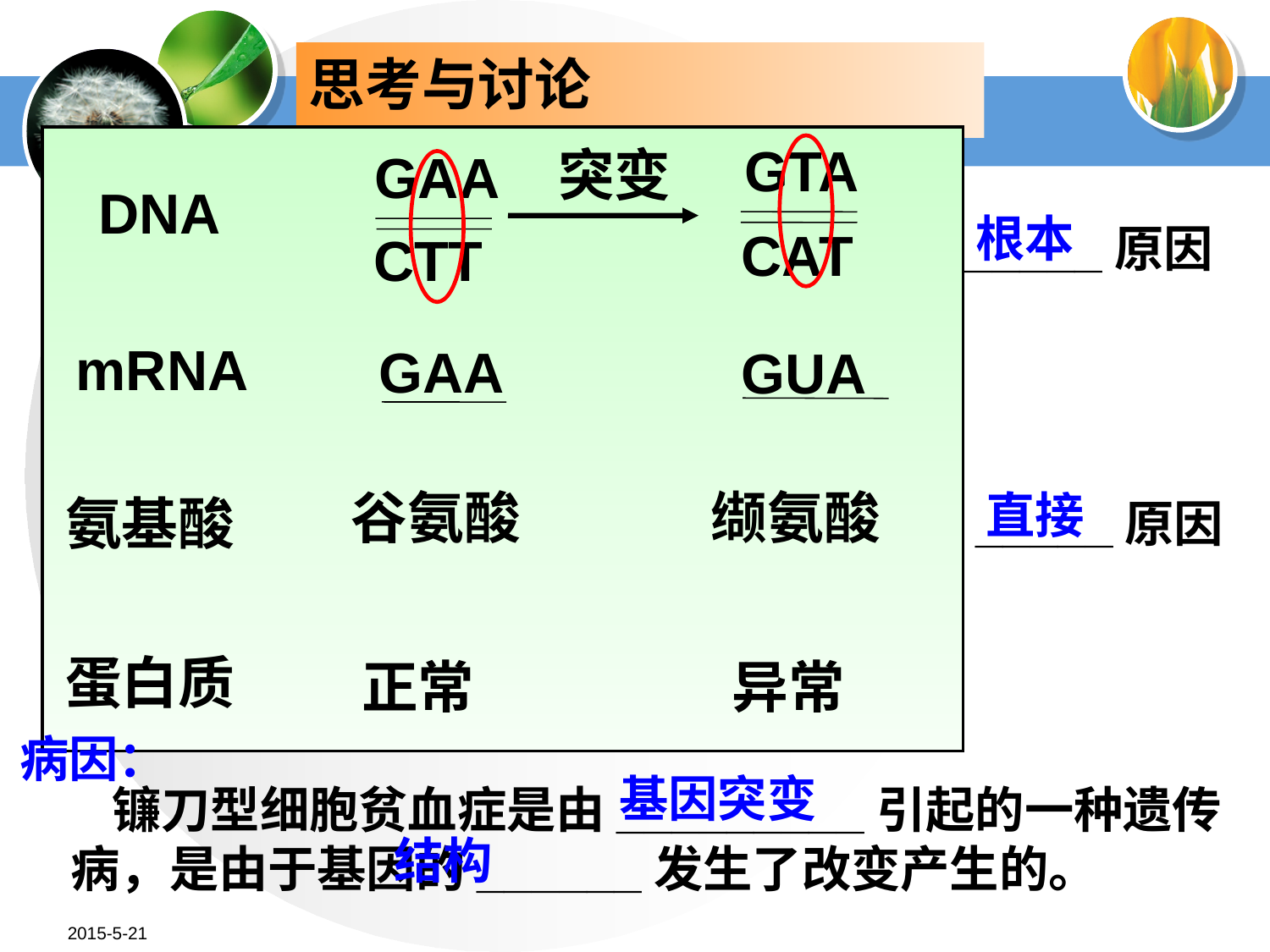

思考与讨论

GTA

CAT

突变

GAA
CTT

DNA
mRNA
氨基酸
蛋白质
根本
_____原因
GAA

GUA

谷氨酸
缬氨酸
直接
_____原因
正常
异常
病因：
基因突变
       镰刀型细胞贫血症是由_________引起的一种遗传病，是由于基因的______发生了改变产生的。
结构

2015-5-21